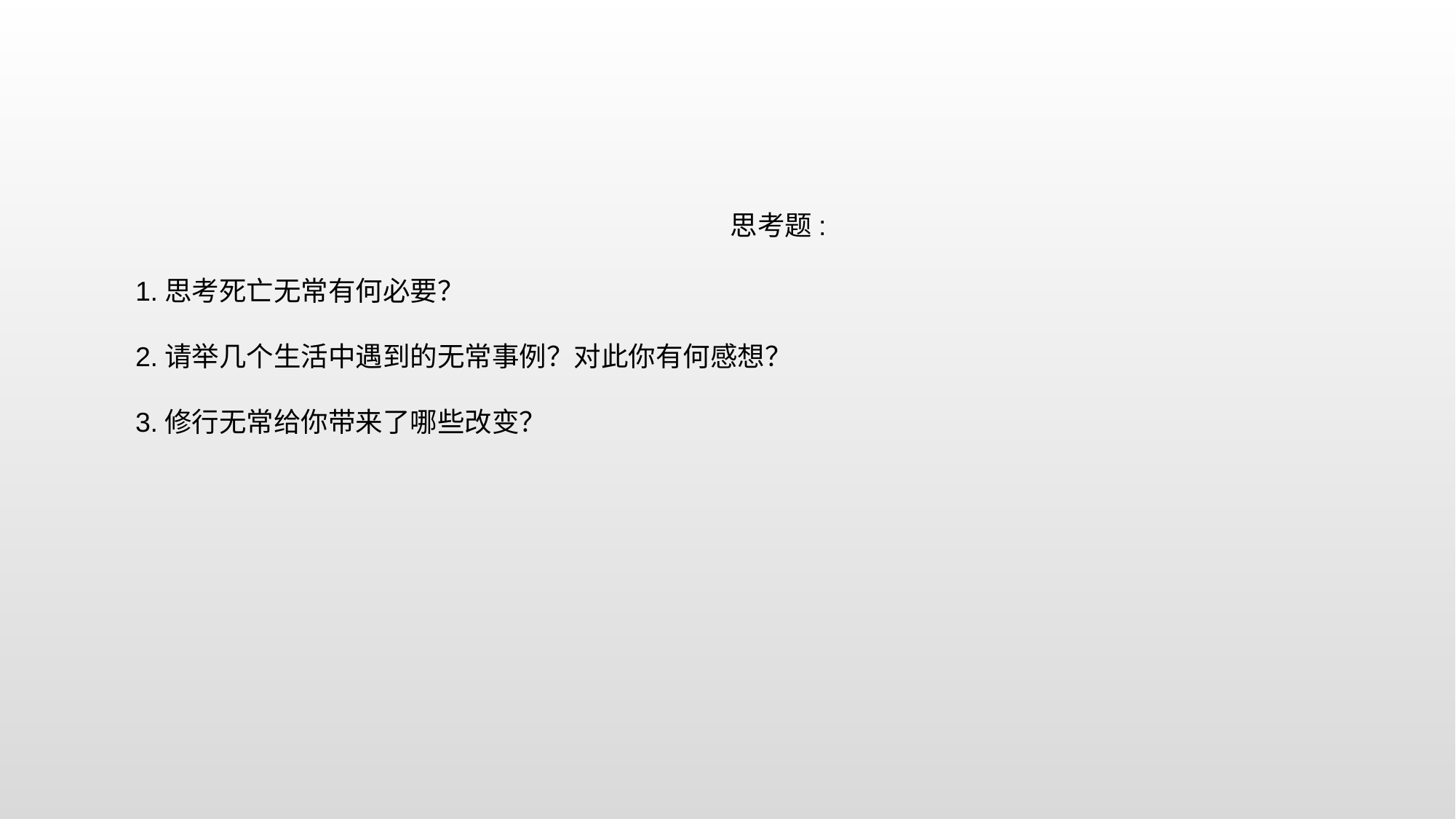

思考题:

1.思考死亡无常有何必要？

2.请举几个生活中遇到的无常事例？对此你有何感想？

3.修行无常给你带来了哪些改变？